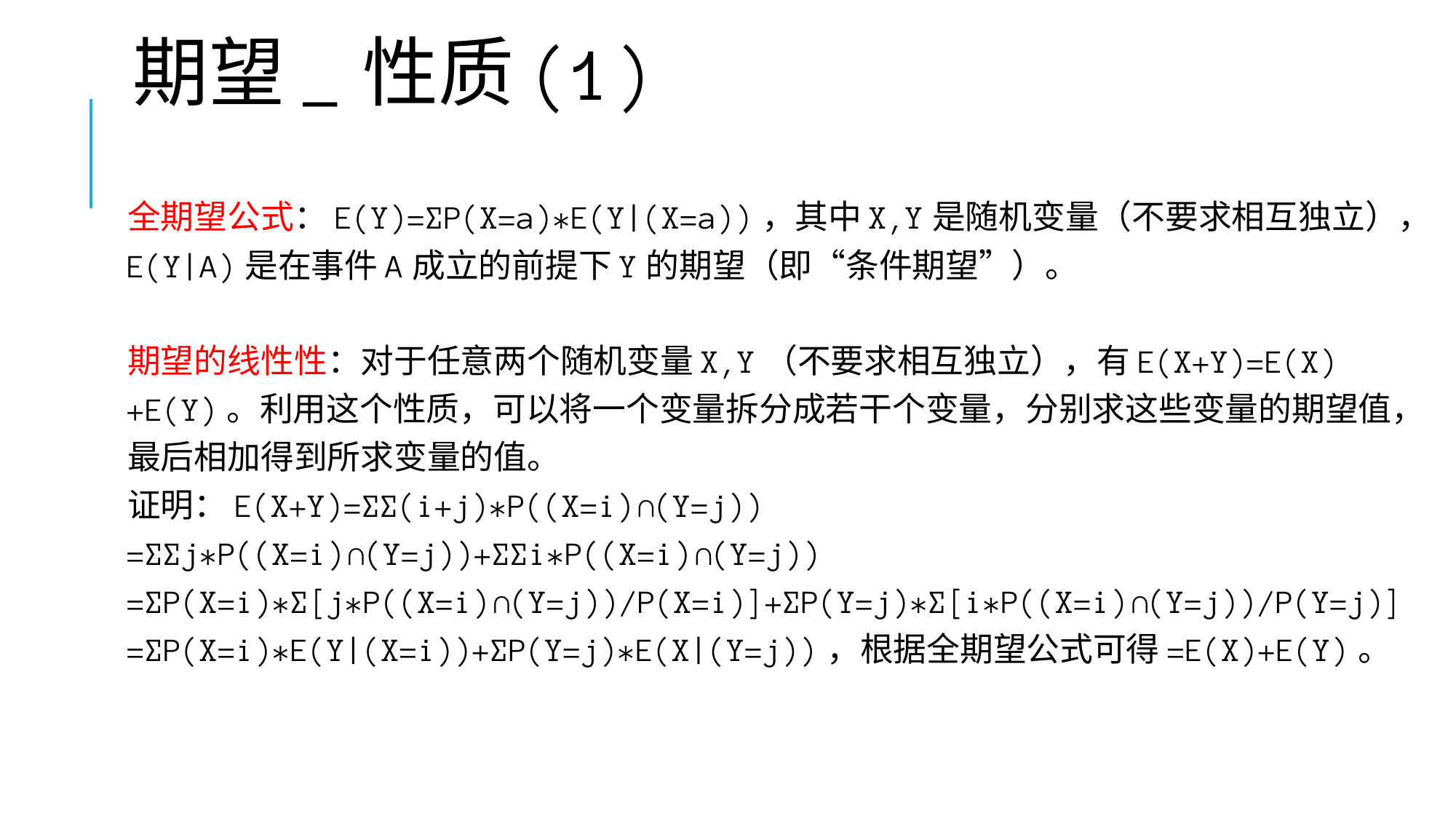

# 期望_性质(1)
全期望公式：E(Y)=∑P(X=a)*E(Y|(X=a))，其中X,Y是随机变量（不要求相互独立），E(Y|A)是在事件A成立的前提下Y的期望（即“条件期望”）。

期望的线性性：对于任意两个随机变量X,Y（不要求相互独立），有E(X+Y)=E(X)+E(Y)。利用这个性质，可以将一个变量拆分成若干个变量，分别求这些变量的期望值，最后相加得到所求变量的值。
证明：E(X+Y)=∑∑(i+j)*P((X=i)∩(Y=j))
=∑∑j*P((X=i)∩(Y=j))+∑∑i*P((X=i)∩(Y=j))
=∑P(X=i)*∑[j*P((X=i)∩(Y=j))/P(X=i)]+∑P(Y=j)*∑[i*P((X=i)∩(Y=j))/P(Y=j)]
=∑P(X=i)*E(Y|(X=i))+∑P(Y=j)*E(X|(Y=j))，根据全期望公式可得=E(X)+E(Y)。